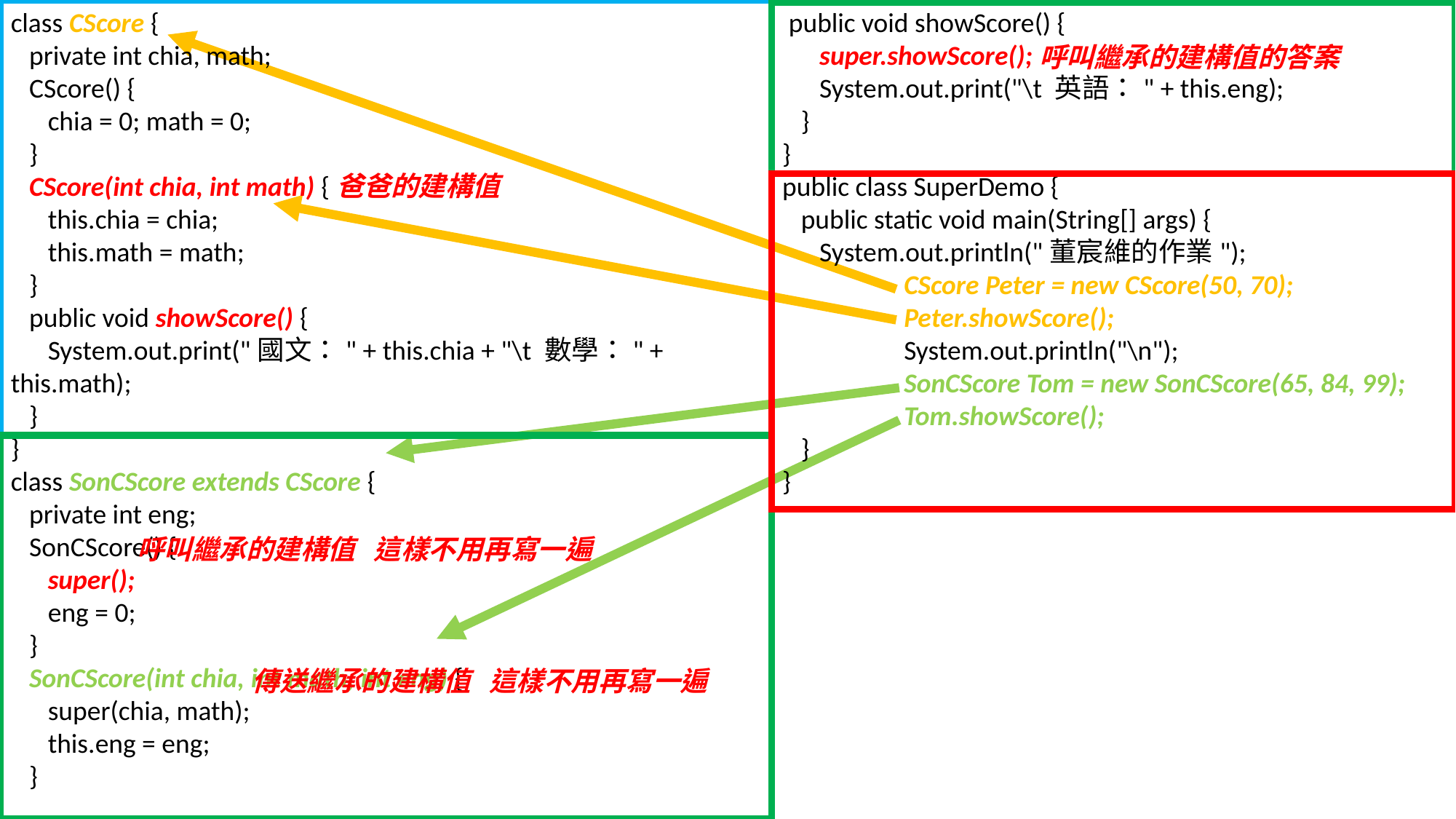

class CScore {
   private int chia, math;
   CScore() {
      chia = 0; math = 0;
   }
   CScore(int chia, int math) {爸爸的建構值
      this.chia = chia;
      this.math = math;
   }
   public void showScore() {
      System.out.print("國文：" + this.chia + "\t 數學：" + this.math);
   }
}
class SonCScore extends CScore {
   private int eng;
   SonCScore() {
      super();
      eng = 0;
   }
   SonCScore(int chia, int math, int eng) {
      super(chia, math);
      this.eng = eng;
   }

 public void showScore() {
      super.showScore();
      System.out.print("\t 英語：" + this.eng);
   }
}
public class SuperDemo {
   public static void main(String[] args) {
      System.out.println("董宸維的作業");
	  CScore Peter = new CScore(50, 70);
	  Peter.showScore();
	  System.out.println("\n");
	  SonCScore Tom = new SonCScore(65, 84, 99);
	  Tom.showScore();
   }
}

呼叫繼承的建構值的答案

呼叫繼承的建構值   這樣不用再寫一遍
傳送繼承的建構值   這樣不用再寫一遍